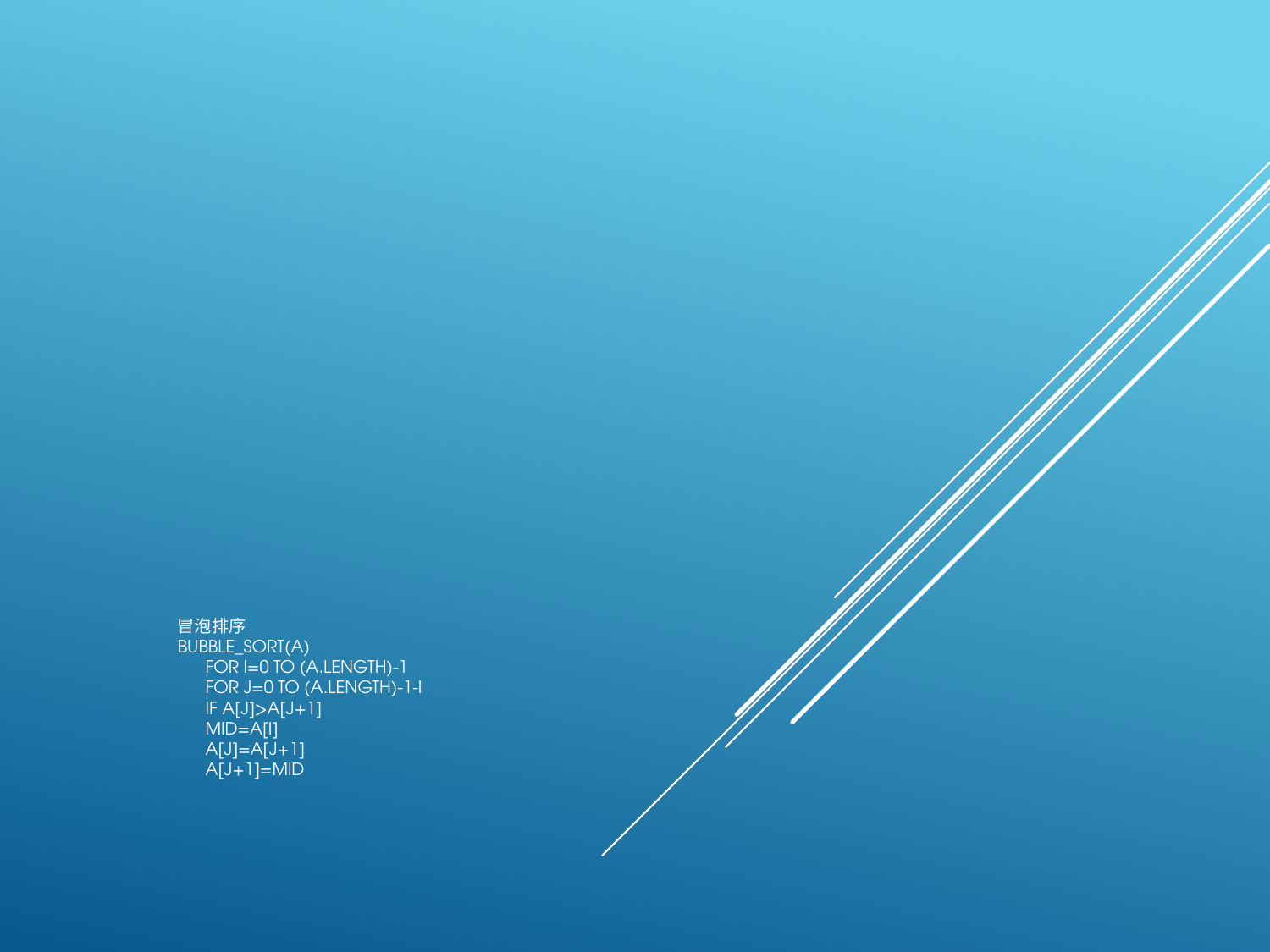

# 冒泡排序 Bubble_sort(A) for i=0 to (A.length)-1 for j=0 to (A.length)-1-i if A[j]>A[j+1] mid=A[i] A[j]=A[j+1] A[j+1]=mid